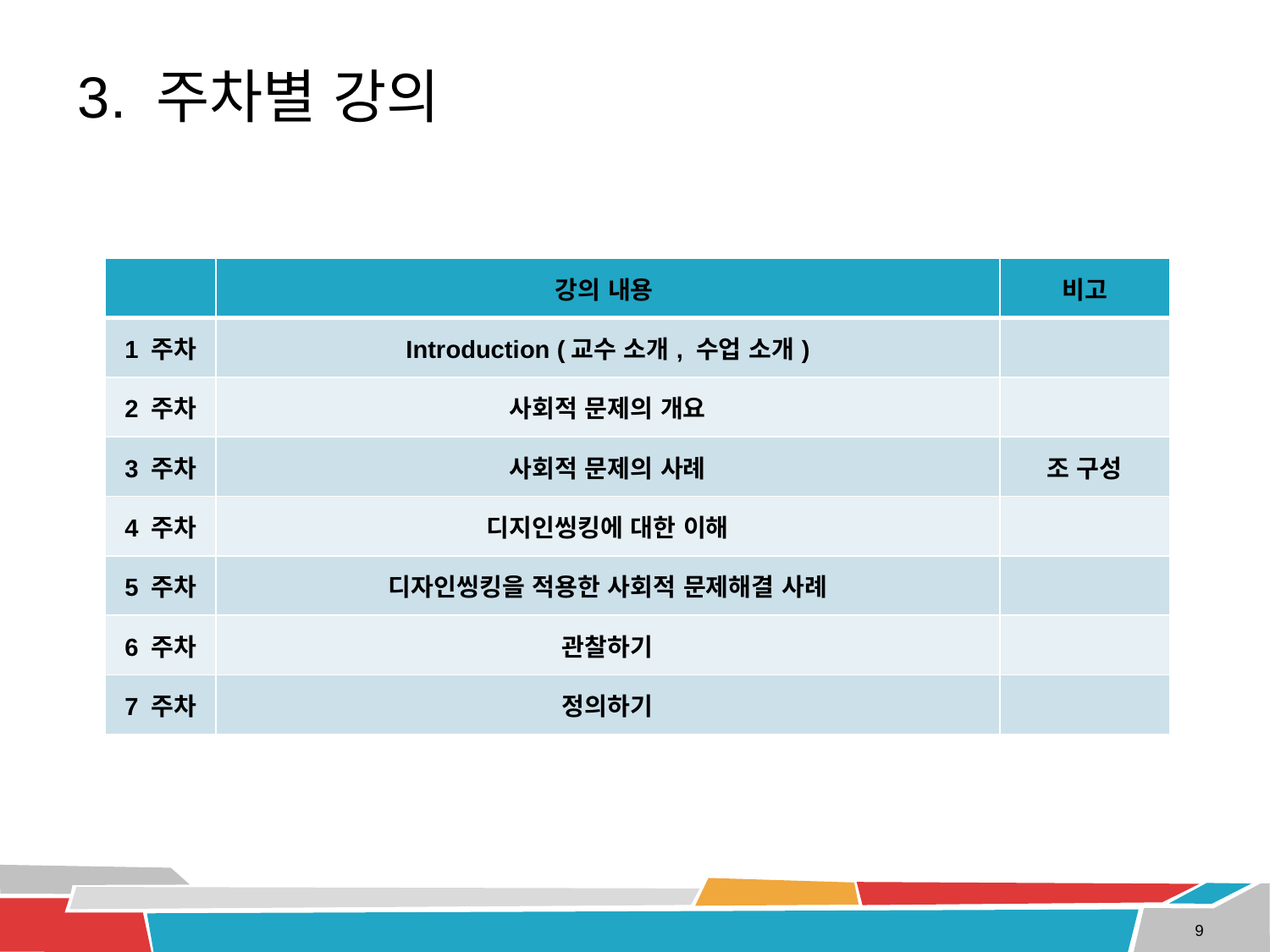

# 3. 주차별 강의
|  | 강의 내용 | 비고 |
| --- | --- | --- |
| 1 주차 | Introduction (교수 소개, 수업 소개) |  |
| 2 주차 | 사회적 문제의 개요 |  |
| 3 주차 | 사회적 문제의 사례 | 조 구성 |
| 4 주차 | 디지인씽킹에 대한 이해 |  |
| 5 주차 | 디자인씽킹을 적용한 사회적 문제해결 사례 |  |
| 6 주차 | 관찰하기 |  |
| 7 주차 | 정의하기 |  |
9